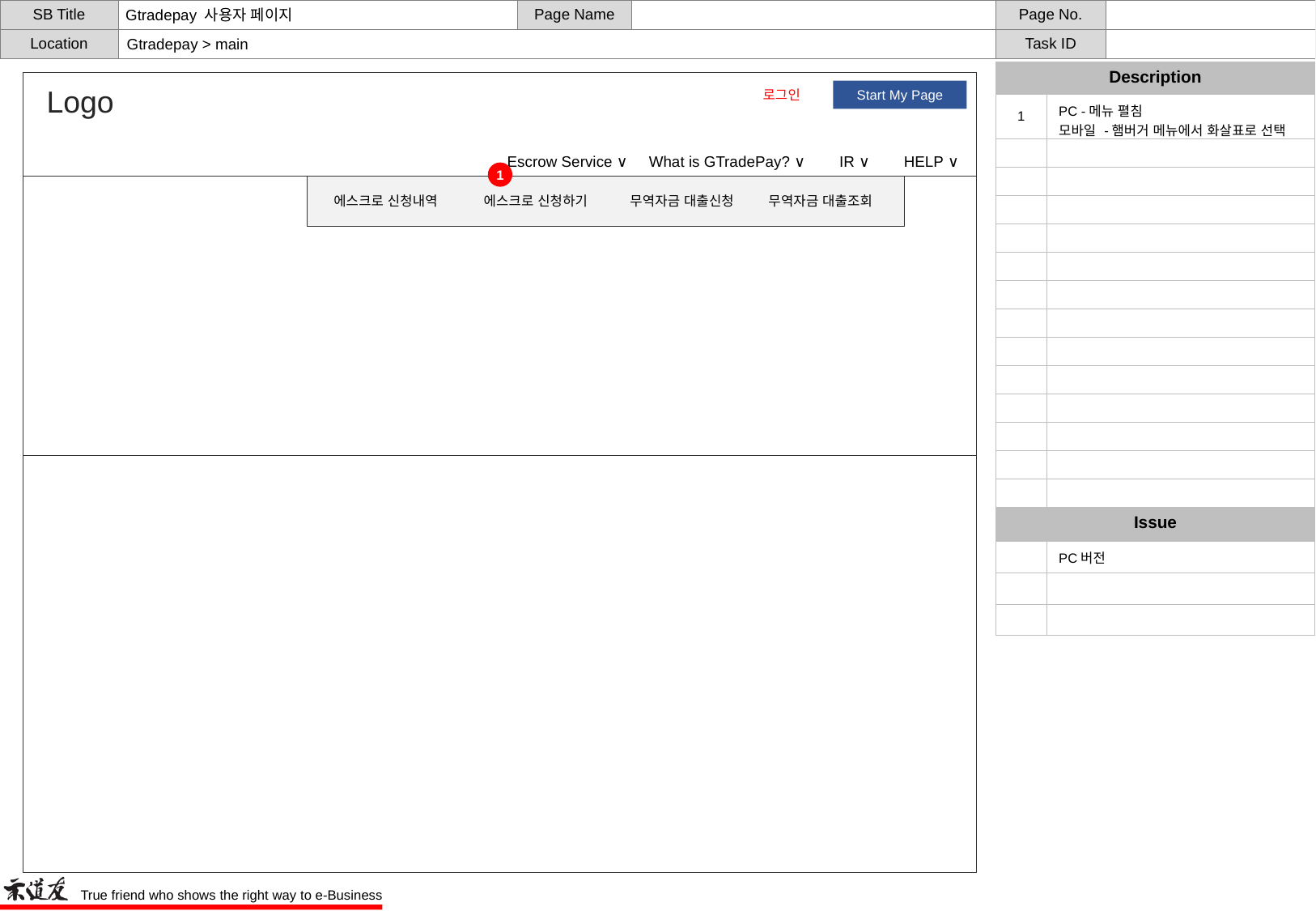

# Gtradepay 사용자 페이지
Gtradepay > main
| Description |  |
| --- | --- |
| 1 | PC -메뉴 펼침 모바일 -햄버거 메뉴에서 화살표로 선택 |
|  |  |
|  |  |
|  |  |
|  |  |
|  |  |
|  |  |
|  |  |
|  |  |
|  |  |
|  |  |
|  |  |
|  |  |
|  |  |
| Issue |  |
|  | PC버전 |
|  |  |
|  |  |

Logo
로그인
Start My Page
Escrow Service ∨     What is GTradePay? ∨        IR ∨        HELP ∨
1

에스크로 신청내역            에스크로 신청하기           무역자금 대출신청         무역자금 대출조회